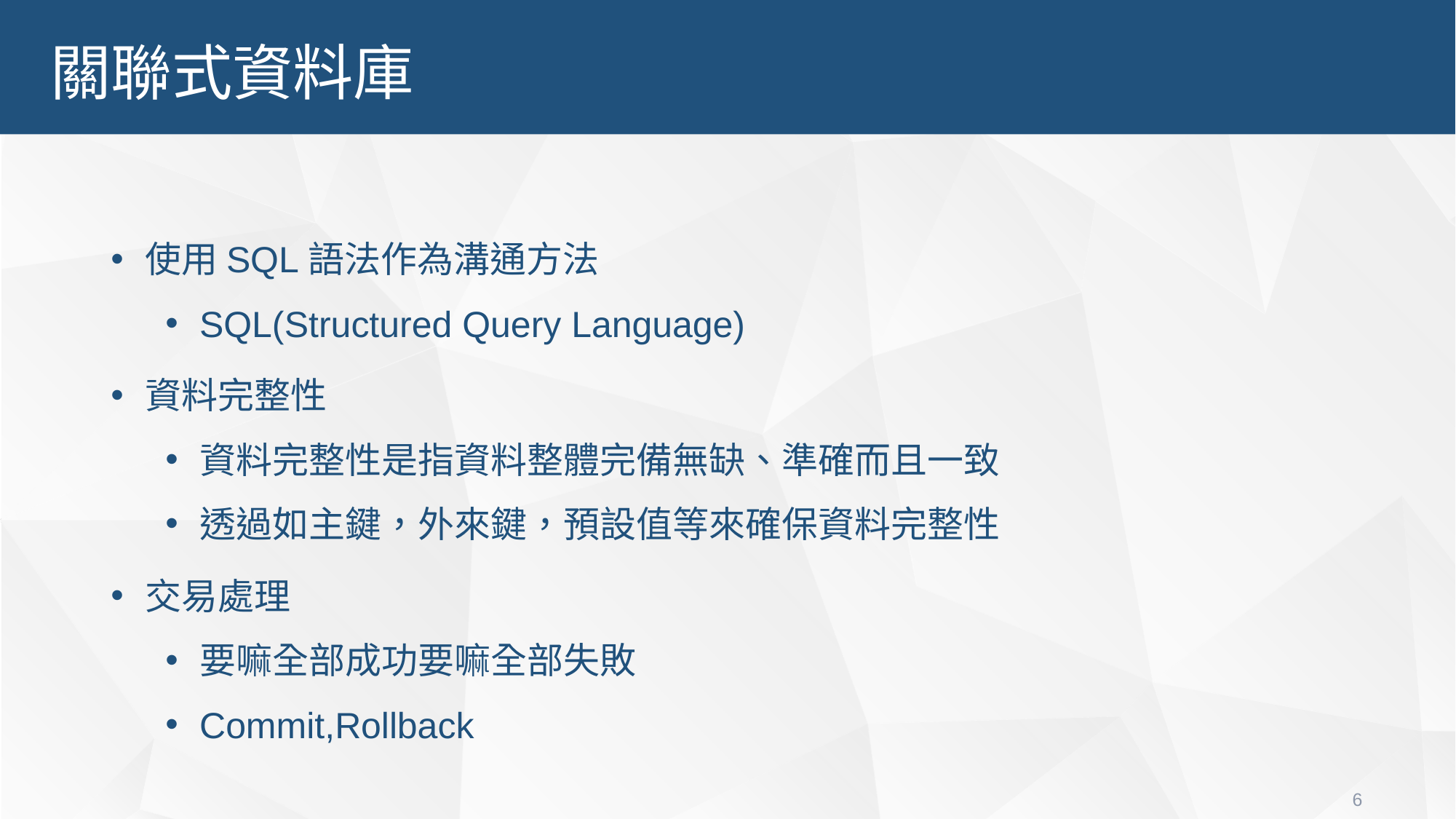

關聯式資料庫
使用SQL語法作為溝通方法
SQL(Structured Query Language)
資料完整性
資料完整性是指資料整體完備無缺、準確而且一致
透過如主鍵，外來鍵，預設值等來確保資料完整性
交易處理
要嘛全部成功要嘛全部失敗
Commit,Rollback